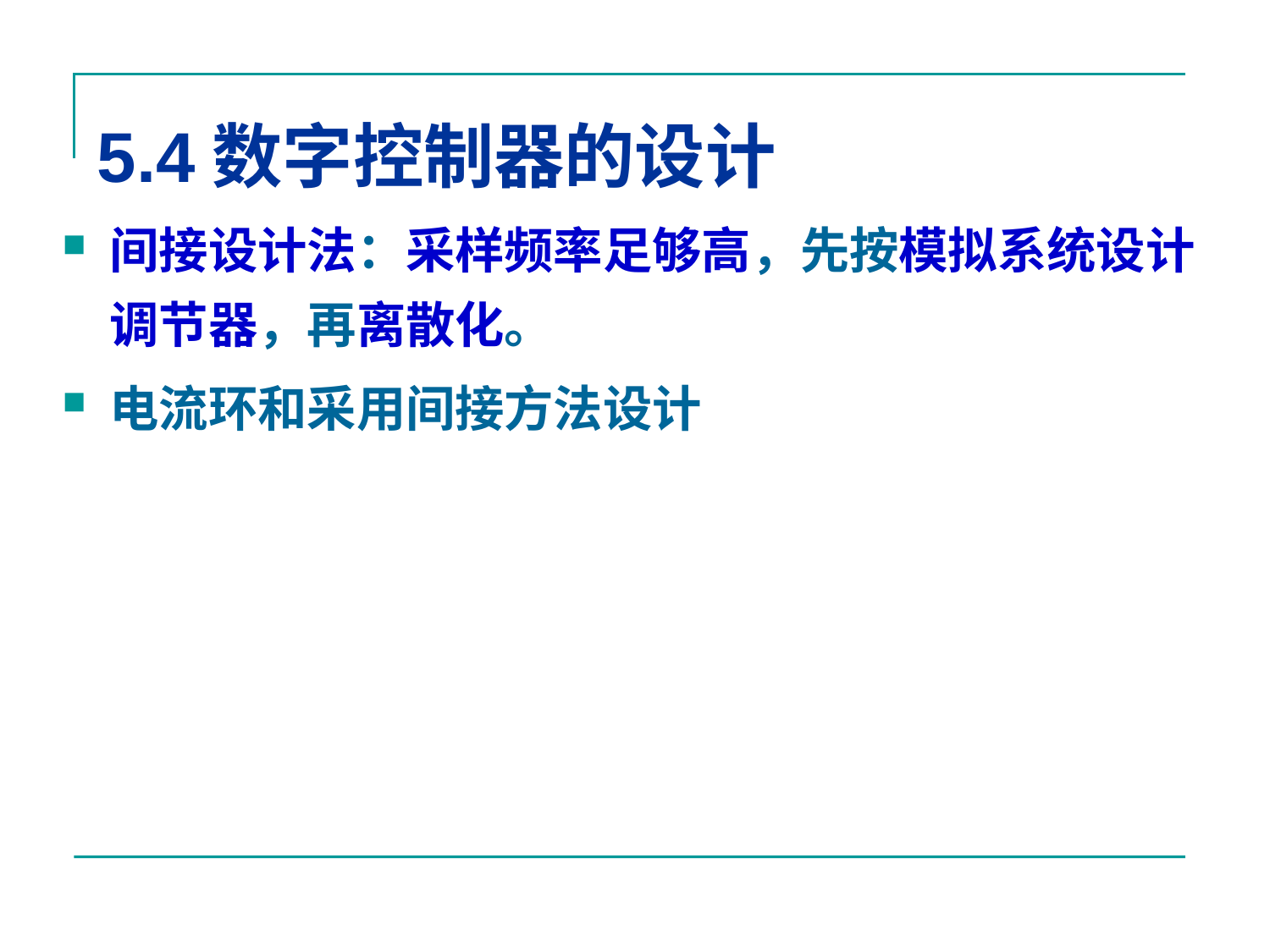

# 5.4数字控制器的设计
间接设计法：采样频率足够高，先按模拟系统设计调节器，再离散化。
电流环和采用间接方法设计